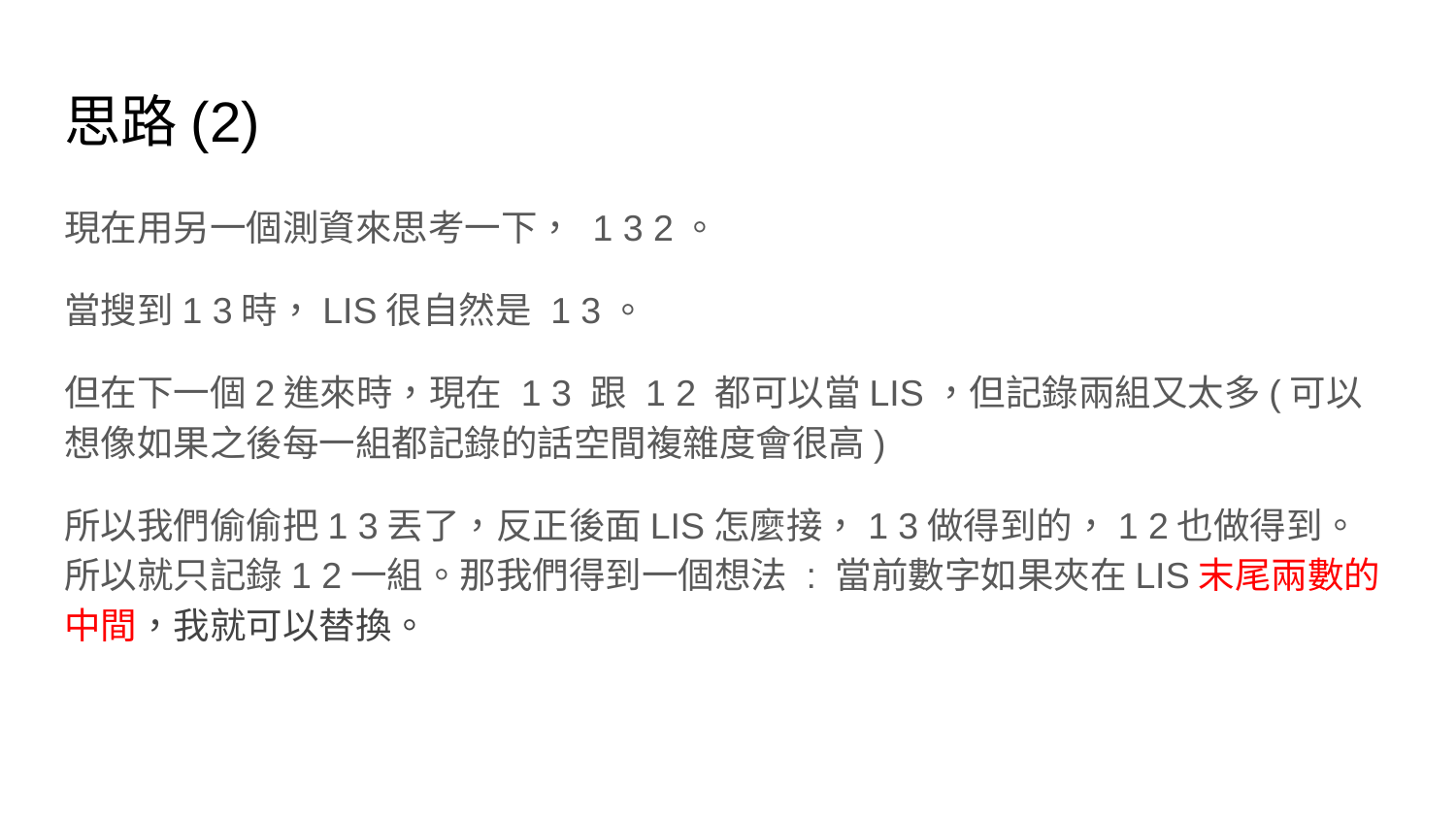

# 思路(2)
現在用另一個測資來思考一下， 1 3 2。
當搜到1 3時，LIS很自然是 1 3。
但在下一個2進來時，現在 1 3 跟 1 2 都可以當LIS，但記錄兩組又太多(可以想像如果之後每一組都記錄的話空間複雜度會很高)
所以我們偷偷把1 3丟了，反正後面LIS怎麼接，1 3做得到的，1 2也做得到。所以就只記錄1 2一組。那我們得到一個想法 : 當前數字如果夾在LIS末尾兩數的中間，我就可以替換。